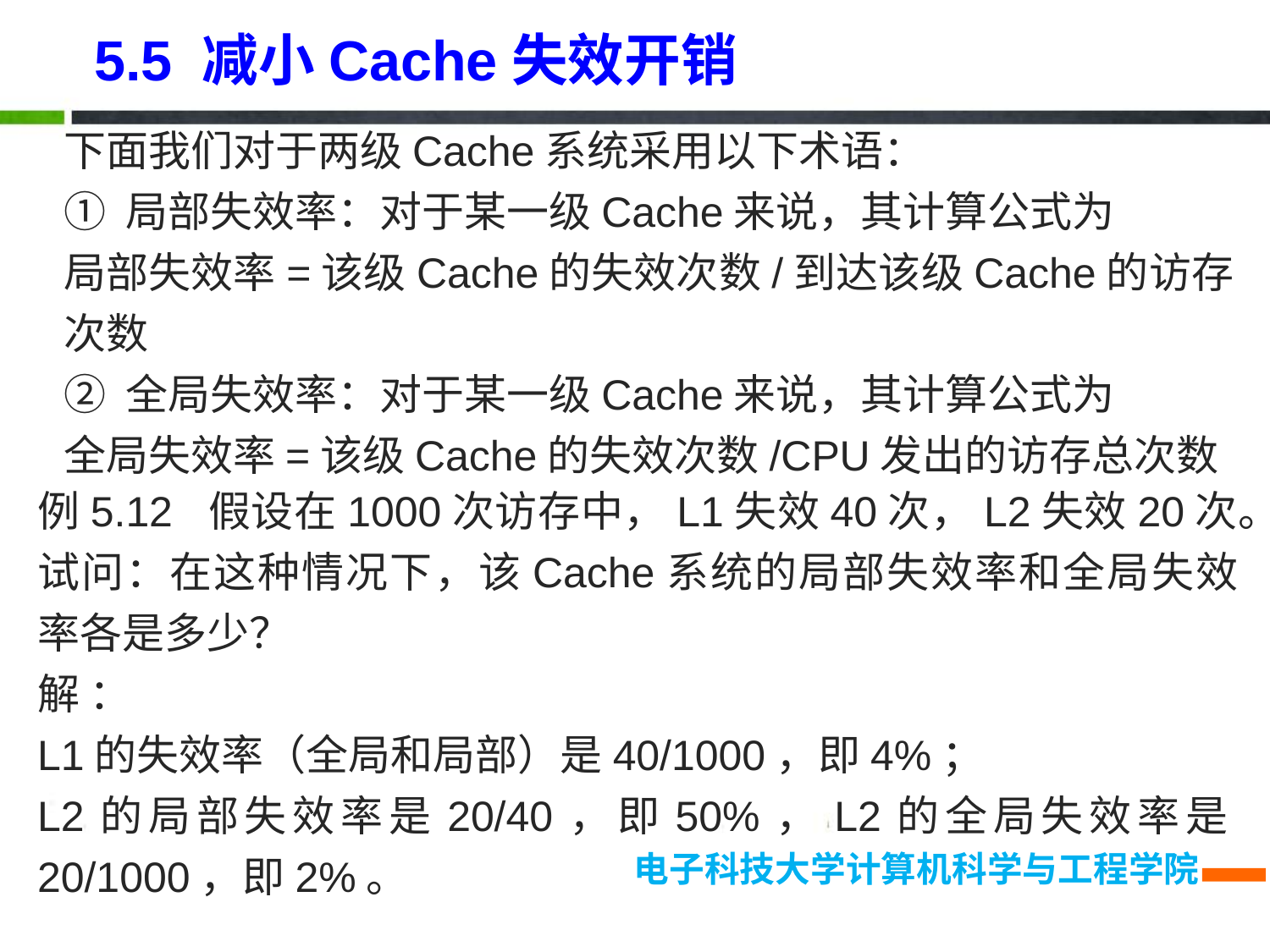

5.5 减小Cache失效开销
下面我们对于两级Cache系统采用以下术语：
① 局部失效率：对于某一级Cache来说，其计算公式为
局部失效率=该级Cache的失效次数/到达该级Cache的访存次数
② 全局失效率：对于某一级Cache来说，其计算公式为
全局失效率=该级Cache的失效次数/CPU发出的访存总次数
例5.12  假设在1000次访存中，L1失效40次，L2失效20次。试问：在这种情况下，该Cache系统的局部失效率和全局失效率各是多少？
解 ：
L1的失效率（全局和局部）是40/1000，即4%；
L2的局部失效率是20/40，即50%，L2的全局失效率是20/1000，即2%。
27